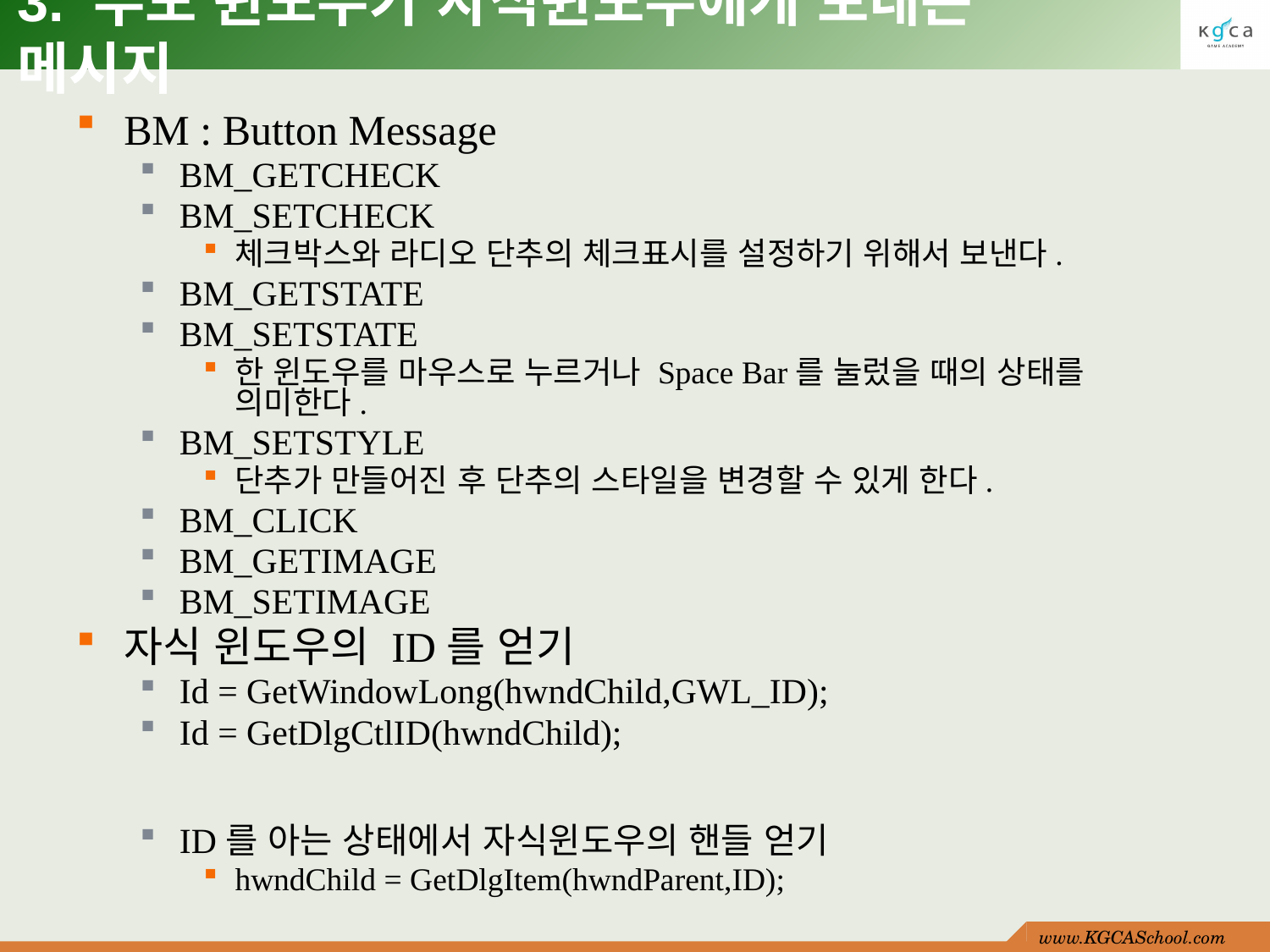

# 3. 부모 윈도우가 자식윈도우에게 보내는 메시지
BM : Button Message
BM_GETCHECK
BM_SETCHECK
체크박스와 라디오 단추의 체크표시를 설정하기 위해서 보낸다.
BM_GETSTATE
BM_SETSTATE
한 윈도우를 마우스로 누르거나 Space Bar를 눌렀을 때의 상태를 의미한다.
BM_SETSTYLE
단추가 만들어진 후 단추의 스타일을 변경할 수 있게 한다.
BM_CLICK
BM_GETIMAGE
BM_SETIMAGE
자식 윈도우의 ID를 얻기
Id = GetWindowLong(hwndChild,GWL_ID);
Id = GetDlgCtlID(hwndChild);

ID를 아는 상태에서 자식윈도우의 핸들 얻기
hwndChild = GetDlgItem(hwndParent,ID);